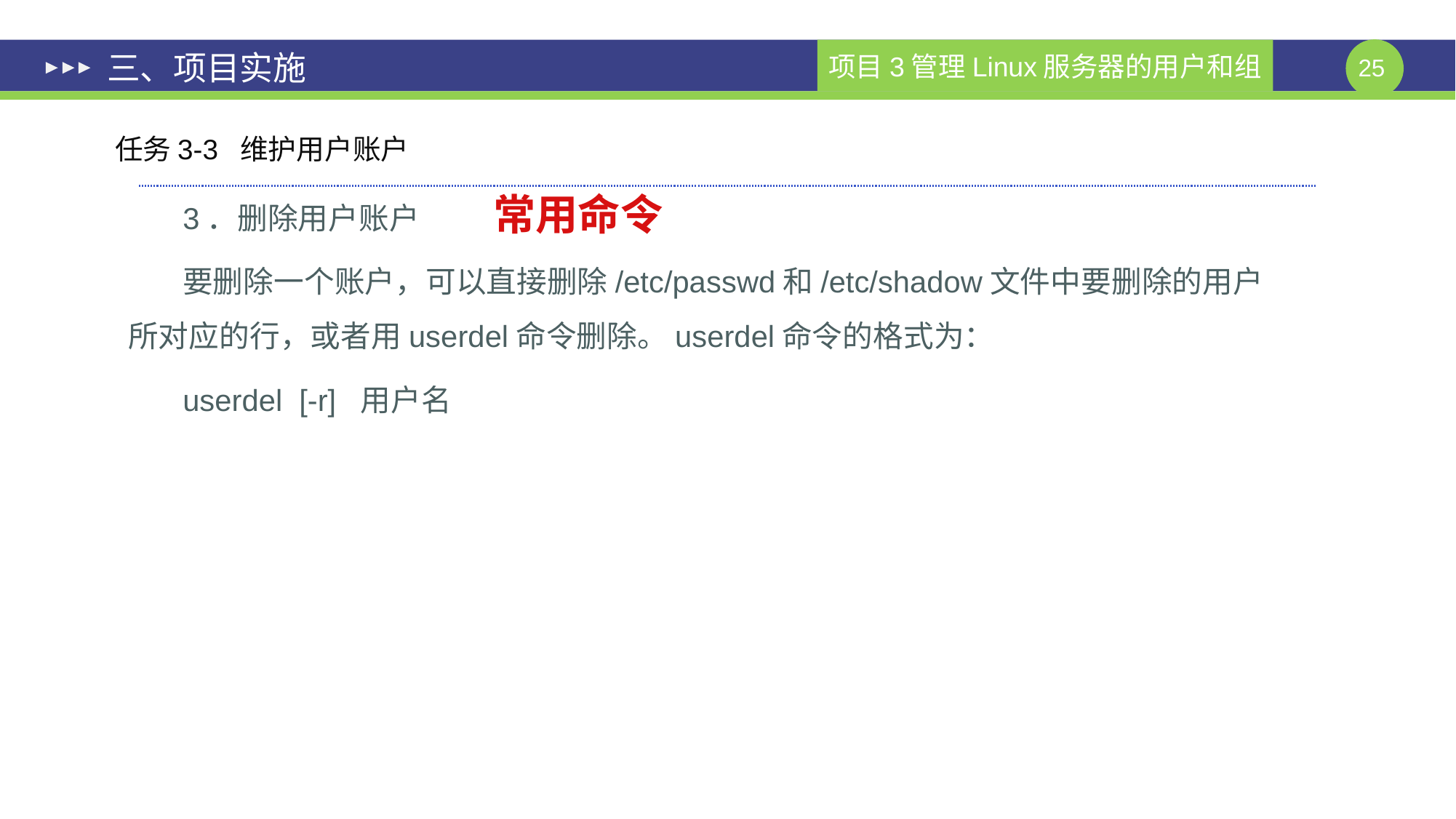

# 三、项目实施
任务3-3  维护用户账户
3．删除用户账户
要删除一个账户，可以直接删除/etc/passwd和/etc/shadow文件中要删除的用户所对应的行，或者用userdel命令删除。userdel命令的格式为：
userdel  [-r]  用户名

常用命令